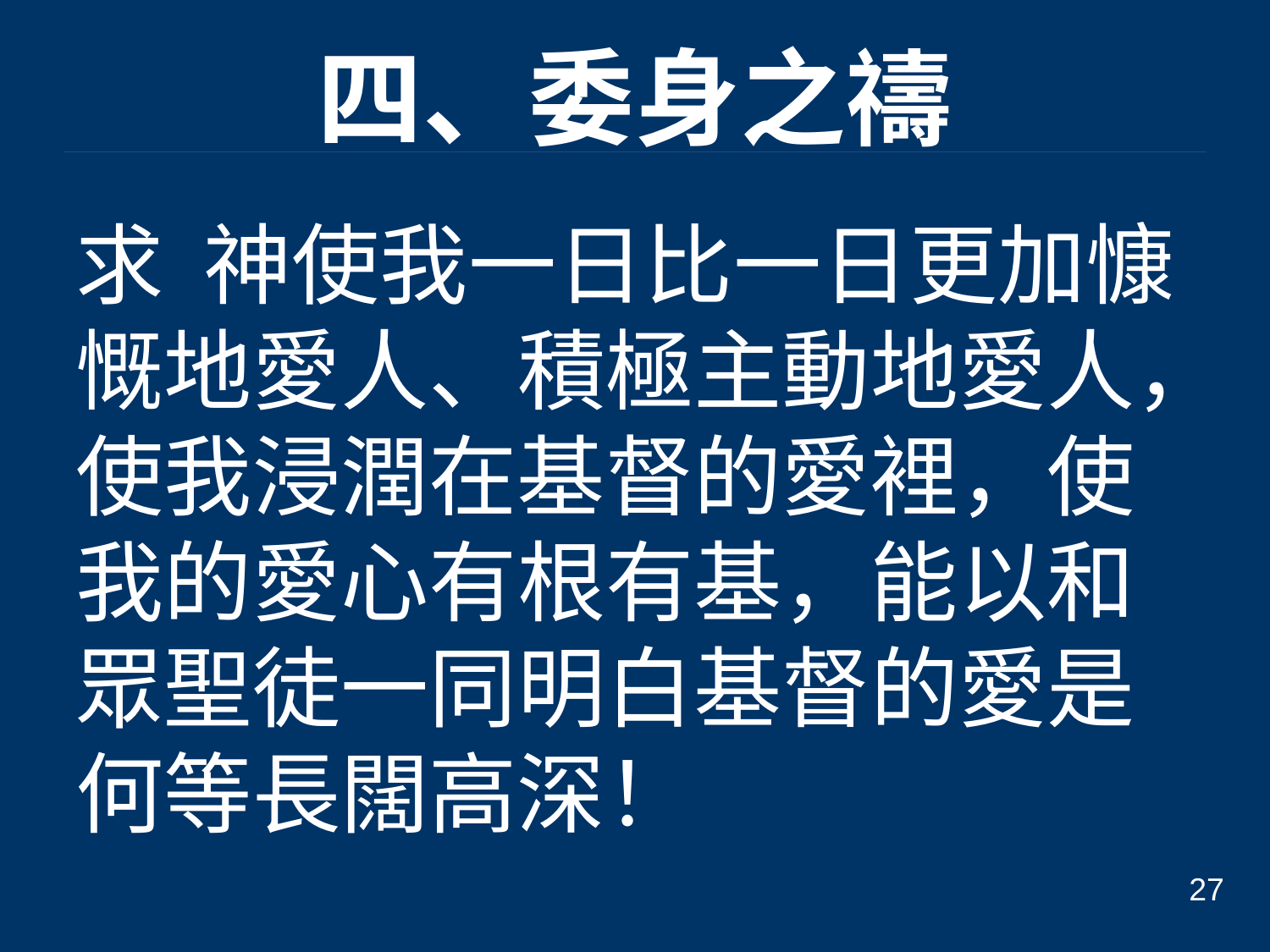

四、委身之禱

求  神使我一日比一日更加慷慨地愛人、積極主動地愛人，使我浸潤在基督的愛裡，使我的愛心有根有基，能以和眾聖徒一同明白基督的愛是何等長闊高深！
27